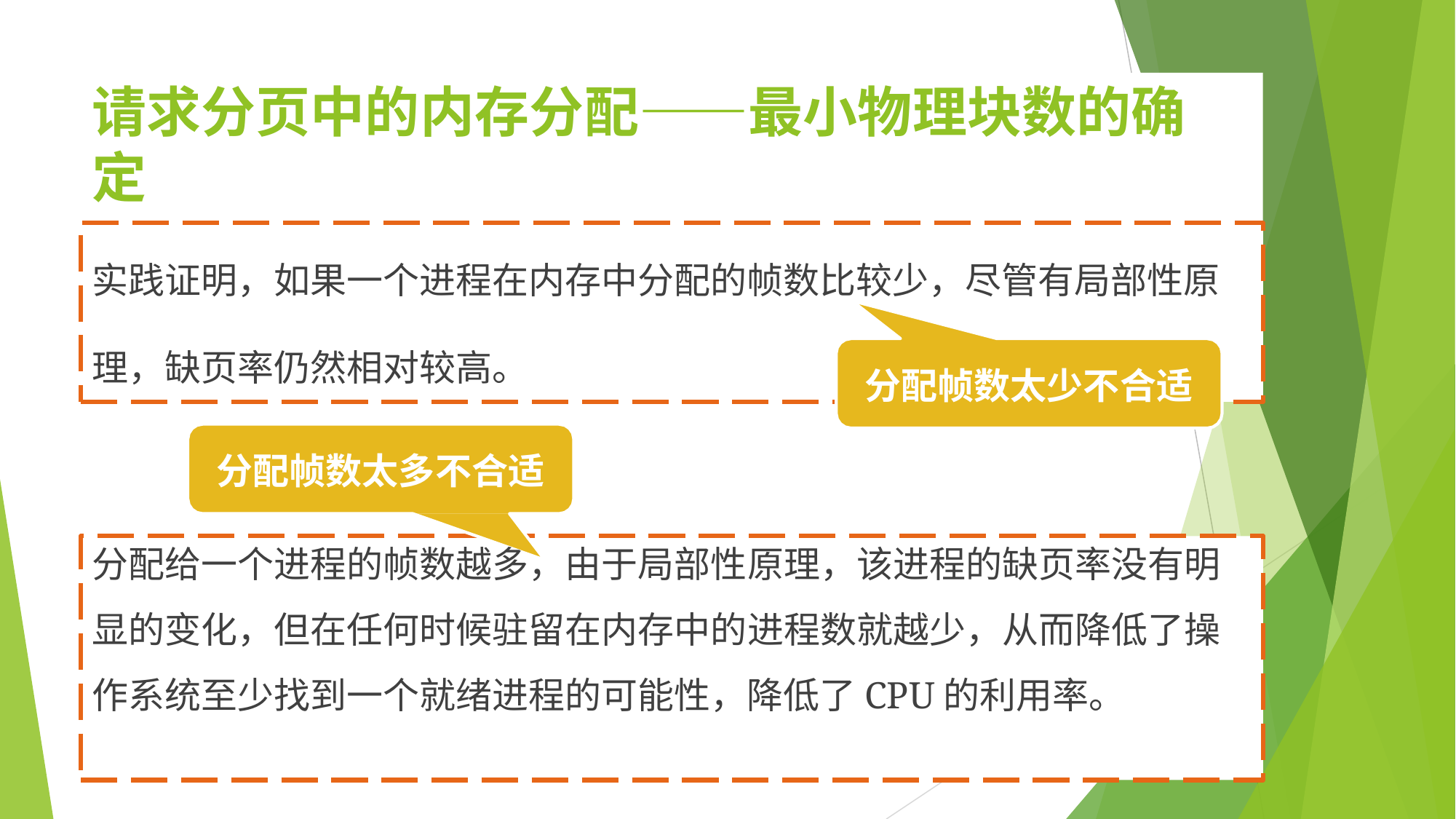

# 请求分页中的内存分配——最小物理块数的确定

实践证明，如果一个进程在内存中分配的帧数比较少，尽管有局部性原

理，缺页率仍然相对较高。
分配帧数太少不合适

分配帧数太多不合适

分配给一个进程的帧数越多，由于局部性原理，该进程的缺页率没有明 显的变化，但在任何时候驻留在内存中的进程数就越少，从而降低了操 作系统至少找到一个就绪进程的可能性，降低了CPU的利用率。